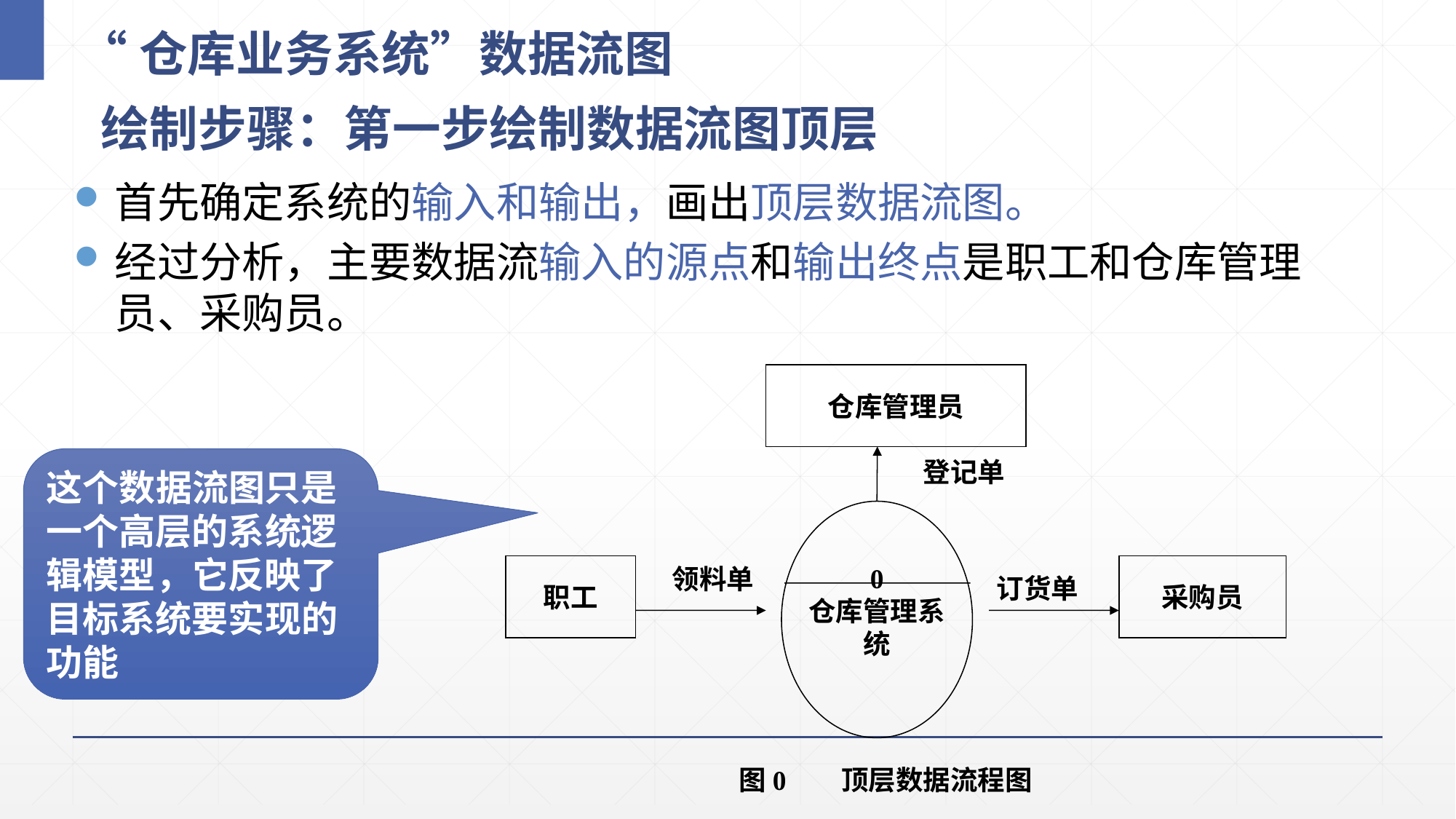

# “仓库业务系统”数据流图 绘制步骤：第一步绘制数据流图顶层
首先确定系统的输入和输出，画出顶层数据流图。
经过分析，主要数据流输入的源点和输出终点是职工和仓库管理员、采购员。
仓库管理员

登记单

0
仓库管理系统

职工
领料单
采购员
订货单

这个数据流图只是一个高层的系统逻辑模型，它反映了目标系统要实现的功能
图0       顶层数据流程图